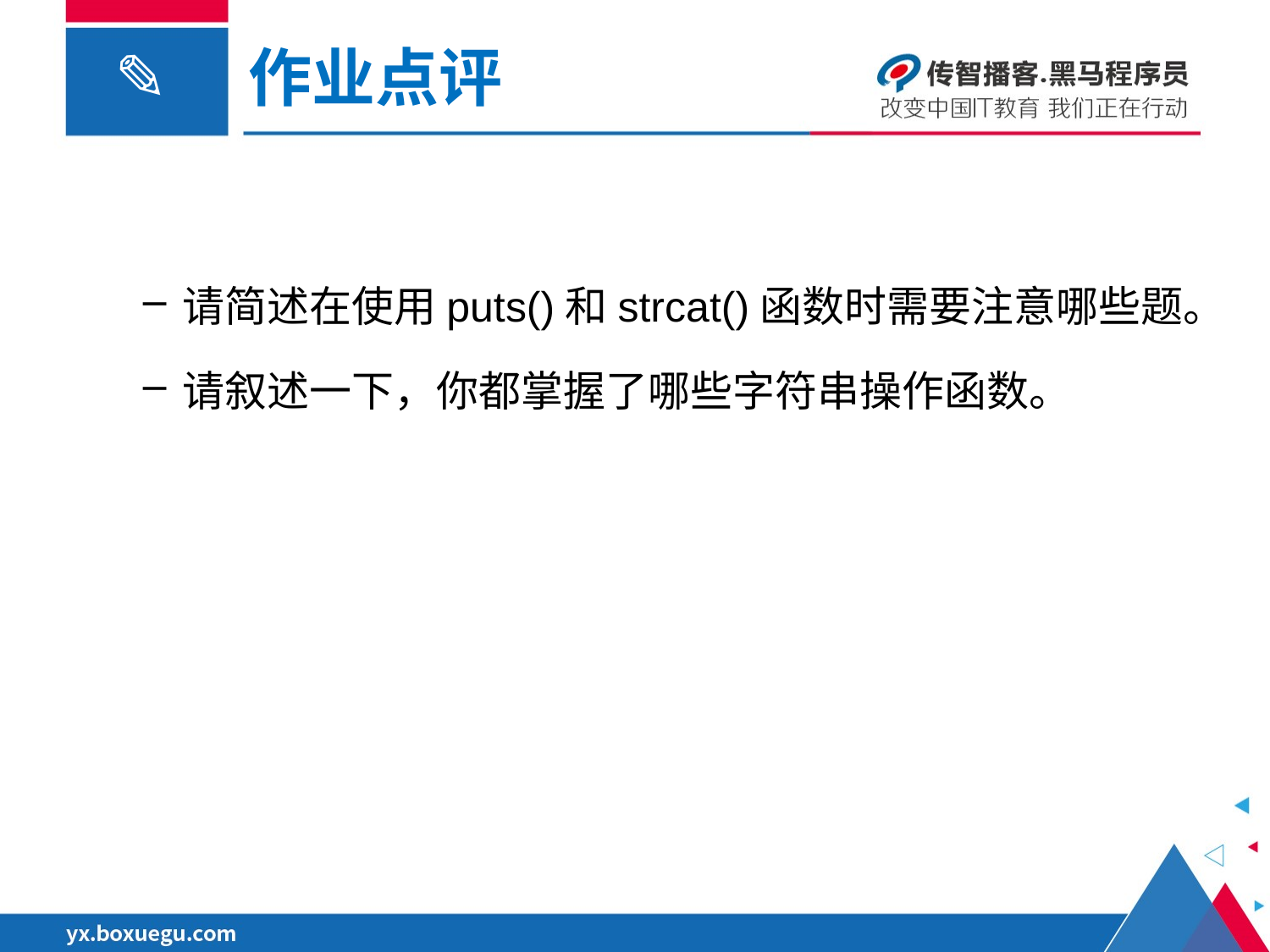

作业点评
请简述在使用puts()和strcat()函数时需要注意哪些题。
请叙述一下，你都掌握了哪些字符串操作函数。